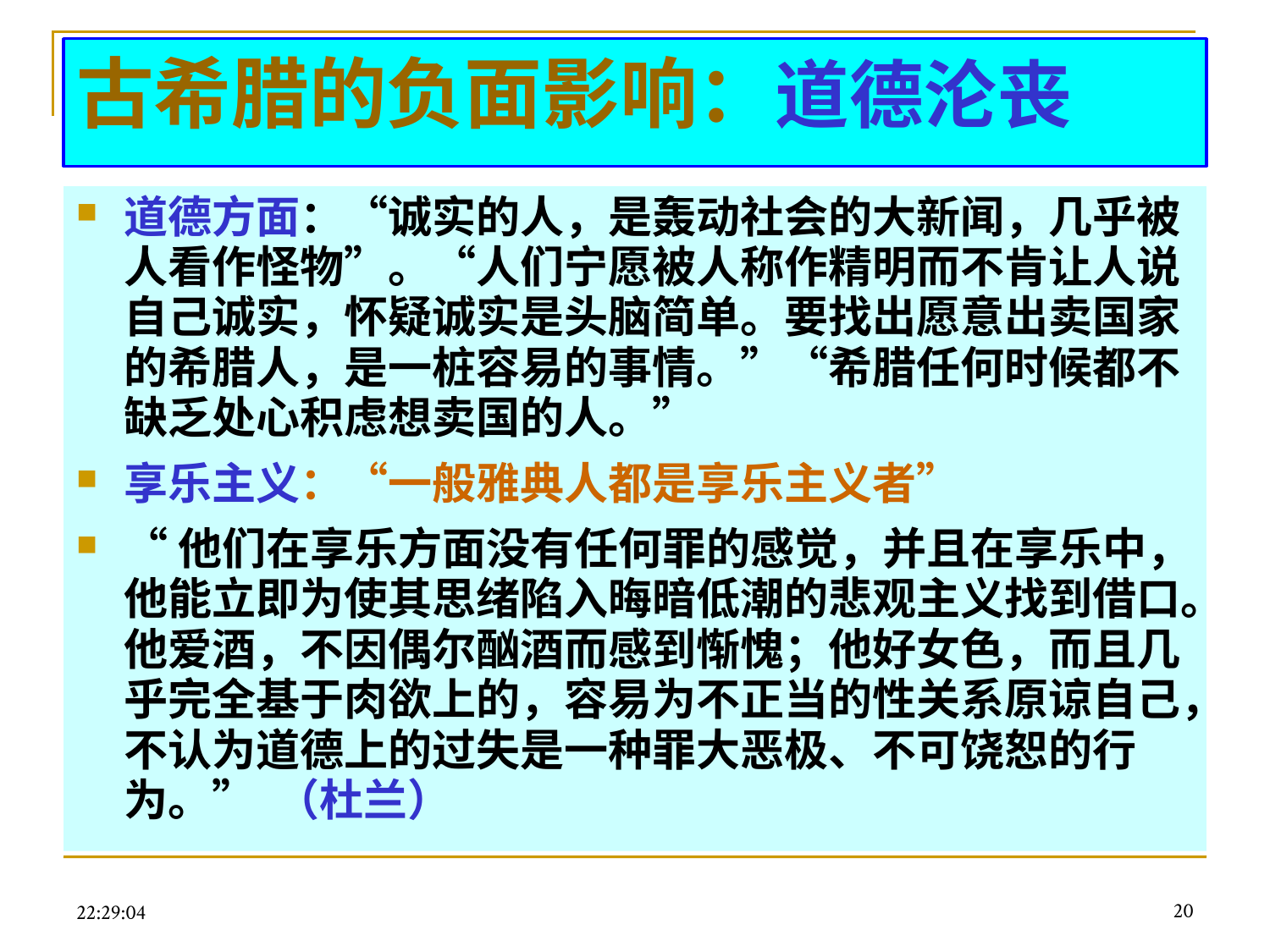

# 古希腊的负面影响：道德沦丧
道德方面：“诚实的人，是轰动社会的大新闻，几乎被人看作怪物”。“人们宁愿被人称作精明而不肯让人说自己诚实，怀疑诚实是头脑简单。要找出愿意出卖国家的希腊人，是一桩容易的事情。”“希腊任何时候都不缺乏处心积虑想卖国的人。”
享乐主义：“一般雅典人都是享乐主义者”
“他们在享乐方面没有任何罪的感觉，并且在享乐中，他能立即为使其思绪陷入晦暗低潮的悲观主义找到借口。他爱酒，不因偶尔酗酒而感到惭愧；他好女色，而且几乎完全基于肉欲上的，容易为不正当的性关系原谅自己，不认为道德上的过失是一种罪大恶极、不可饶恕的行为。”  （杜兰）
22:29:04
20